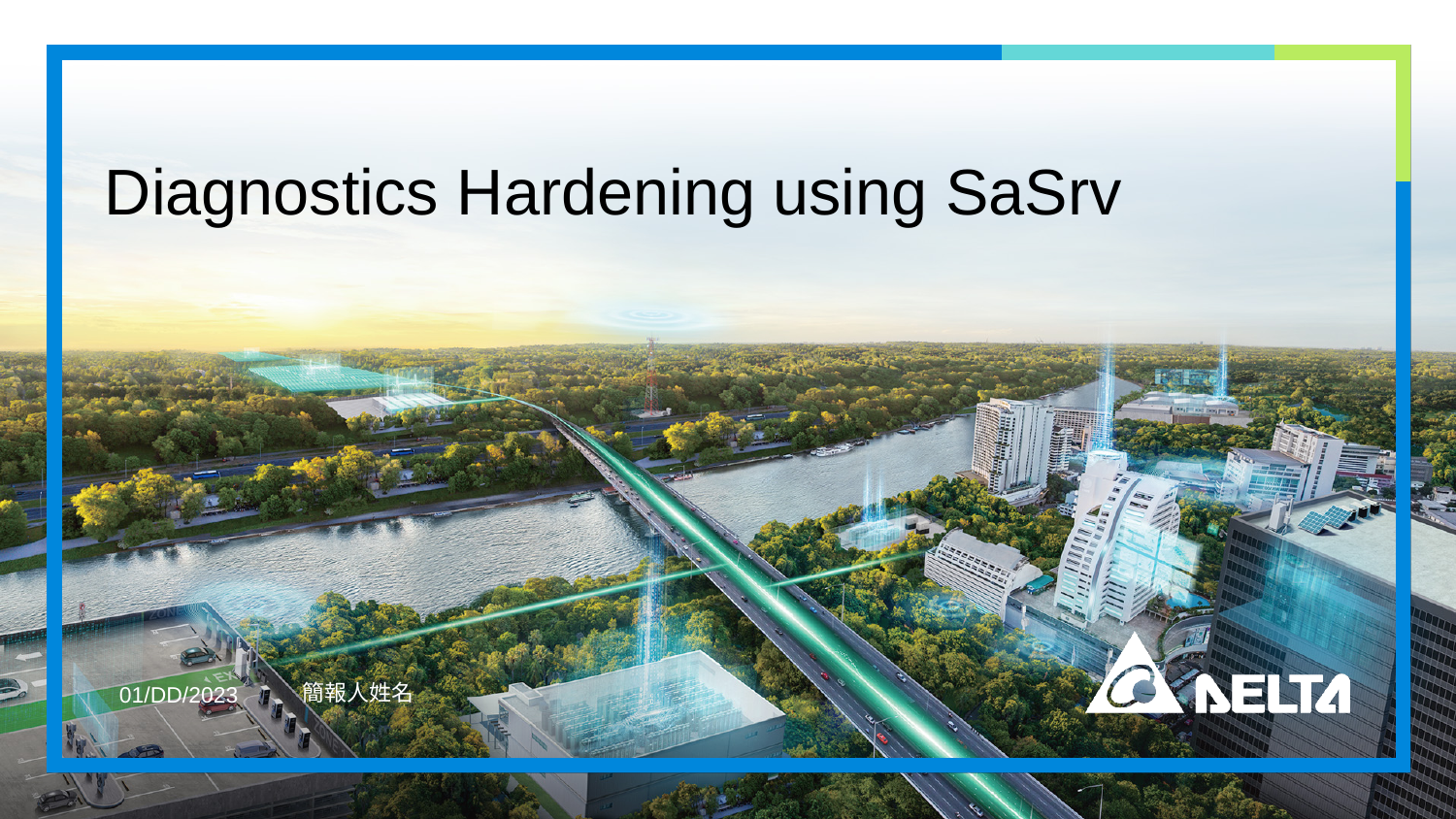

# Diagnostics Hardening using SaSrv
01/DD/2023
簡報人姓名